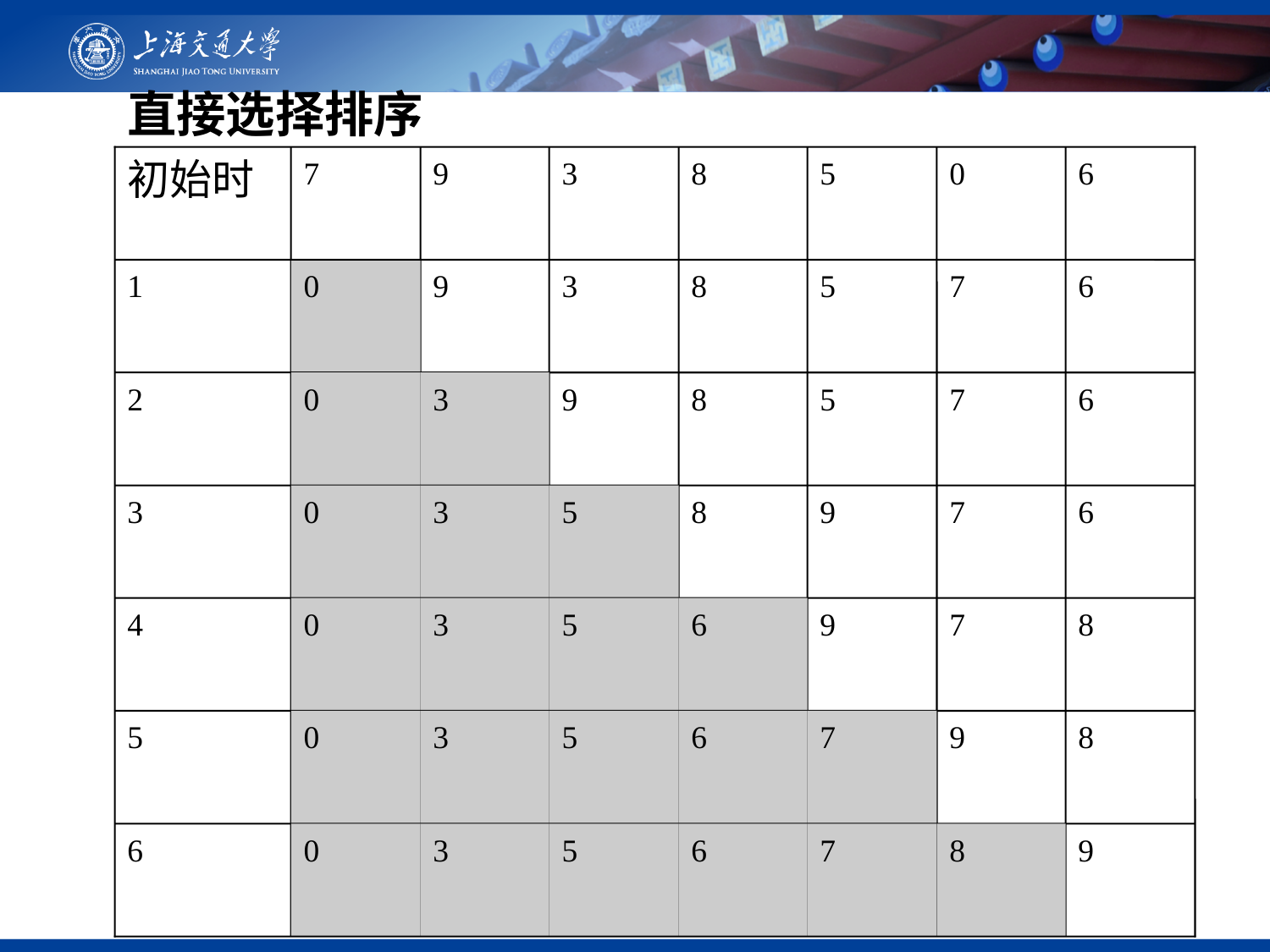

直接选择排序
初始时

7

9

3

8

5

0

6

1

0
9
3
8
5
7
6

2
0
3
9
8
5
7
6

3
0
3
5
8
9
7
6

4
0
3
5
6
9
7
8

5
0
3
5
6
7
9
8

6
0
3
5
6
7
8
9